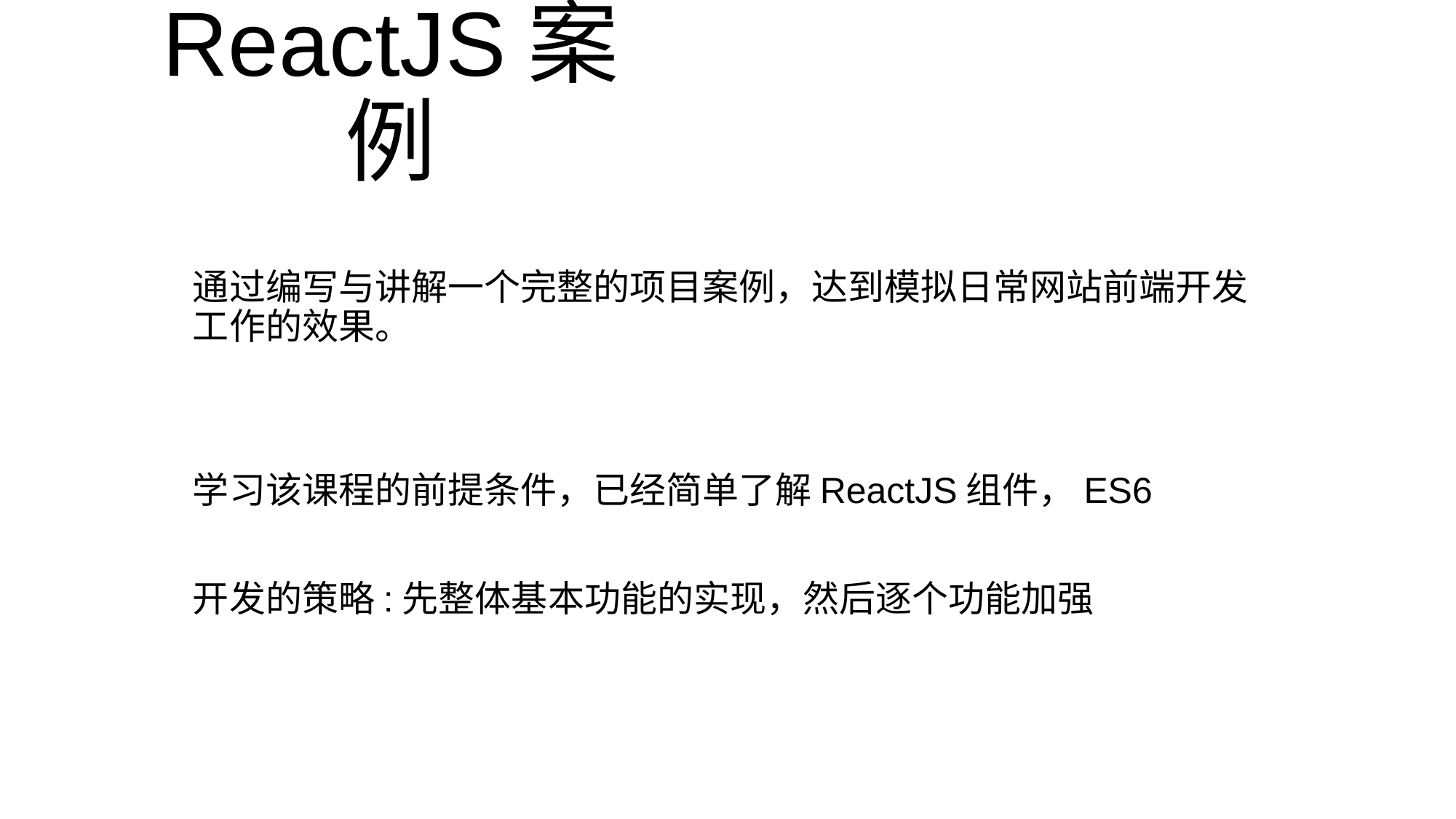

# ReactJS案例
通过编写与讲解一个完整的项目案例，达到模拟日常网站前端开发工作的效果。

学习该课程的前提条件，已经简单了解ReactJS组件，ES6

开发的策略:先整体基本功能的实现，然后逐个功能加强